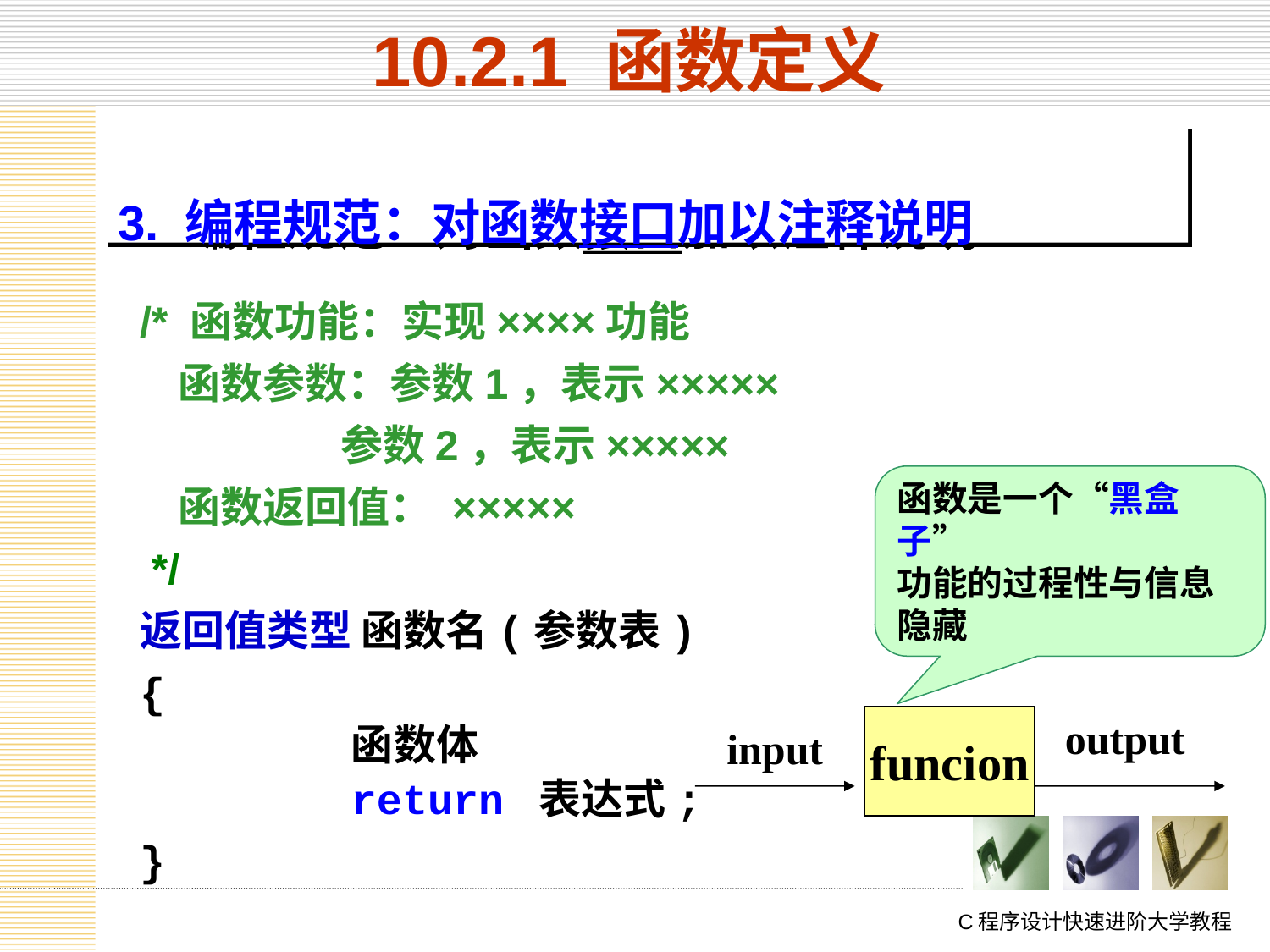

# 10.2.1 函数定义
3. 编程规范：对函数接口加以注释说明
/* 函数功能：实现××××功能
   函数参数：参数1，表示×××××
                    参数2，表示×××××
   函数返回值： ×××××
 */
返回值类型 函数名(参数表)
{
	函数体
	return 表达式;
}
函数是一个“黑盒子”
功能的过程性与信息隐藏
funcion
output
input

15
C程序设计快速进阶大学教程